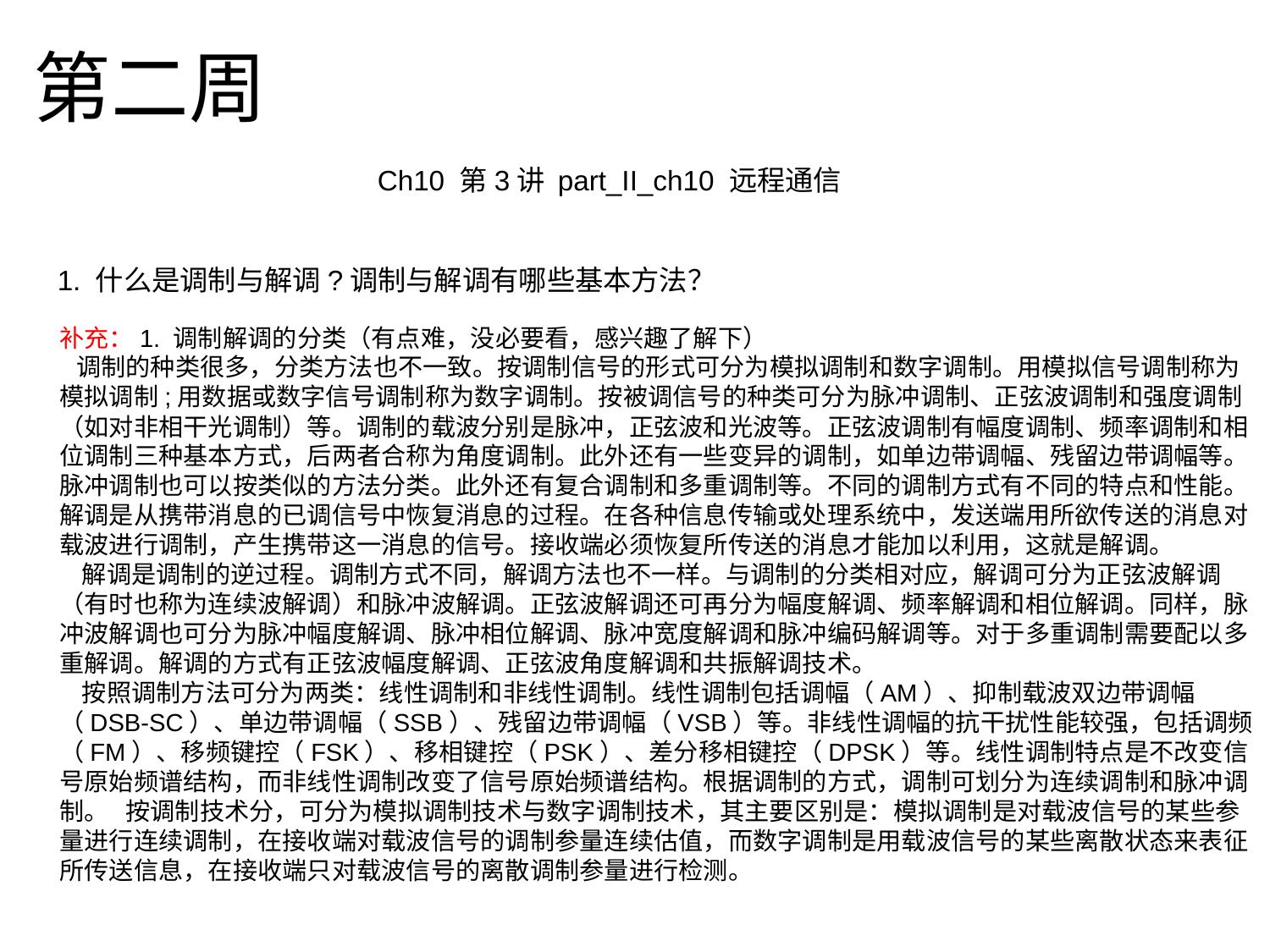

# 第二周
Ch10 第3讲 part_II_ch10 远程通信
1. 什么是调制与解调?调制与解调有哪些基本方法？
补充：1. 调制解调的分类（有点难，没必要看，感兴趣了解下）
  调制的种类很多，分类方法也不一致。按调制信号的形式可分为模拟调制和数字调制。用模拟信号调制称为模拟调制;用数据或数字信号调制称为数字调制。按被调信号的种类可分为脉冲调制、正弦波调制和强度调制（如对非相干光调制）等。调制的载波分别是脉冲，正弦波和光波等。正弦波调制有幅度调制、频率调制和相位调制三种基本方式，后两者合称为角度调制。此外还有一些变异的调制，如单边带调幅、残留边带调幅等。脉冲调制也可以按类似的方法分类。此外还有复合调制和多重调制等。不同的调制方式有不同的特点和性能。解调是从携带消息的已调信号中恢复消息的过程。在各种信息传输或处理系统中，发送端用所欲传送的消息对载波进行调制，产生携带这一消息的信号。接收端必须恢复所传送的消息才能加以利用，这就是解调。
   解调是调制的逆过程。调制方式不同，解调方法也不一样。与调制的分类相对应，解调可分为正弦波解调（有时也称为连续波解调）和脉冲波解调。正弦波解调还可再分为幅度解调、频率解调和相位解调。同样，脉冲波解调也可分为脉冲幅度解调、脉冲相位解调、脉冲宽度解调和脉冲编码解调等。对于多重调制需要配以多重解调。解调的方式有正弦波幅度解调、正弦波角度解调和共振解调技术。
   按照调制方法可分为两类：线性调制和非线性调制。线性调制包括调幅（AM）、抑制载波双边带调幅（DSB-SC）、单边带调幅（SSB）、残留边带调幅（VSB）等。非线性调幅的抗干扰性能较强，包括调频（FM）、移频键控（FSK）、移相键控（PSK）、差分移相键控（DPSK）等。线性调制特点是不改变信号原始频谱结构，而非线性调制改变了信号原始频谱结构。根据调制的方式，调制可划分为连续调制和脉冲调制。   按调制技术分，可分为模拟调制技术与数字调制技术，其主要区别是：模拟调制是对载波信号的某些参量进行连续调制，在接收端对载波信号的调制参量连续估值，而数字调制是用载波信号的某些离散状态来表征所传送信息，在接收端只对载波信号的离散调制参量进行检测。